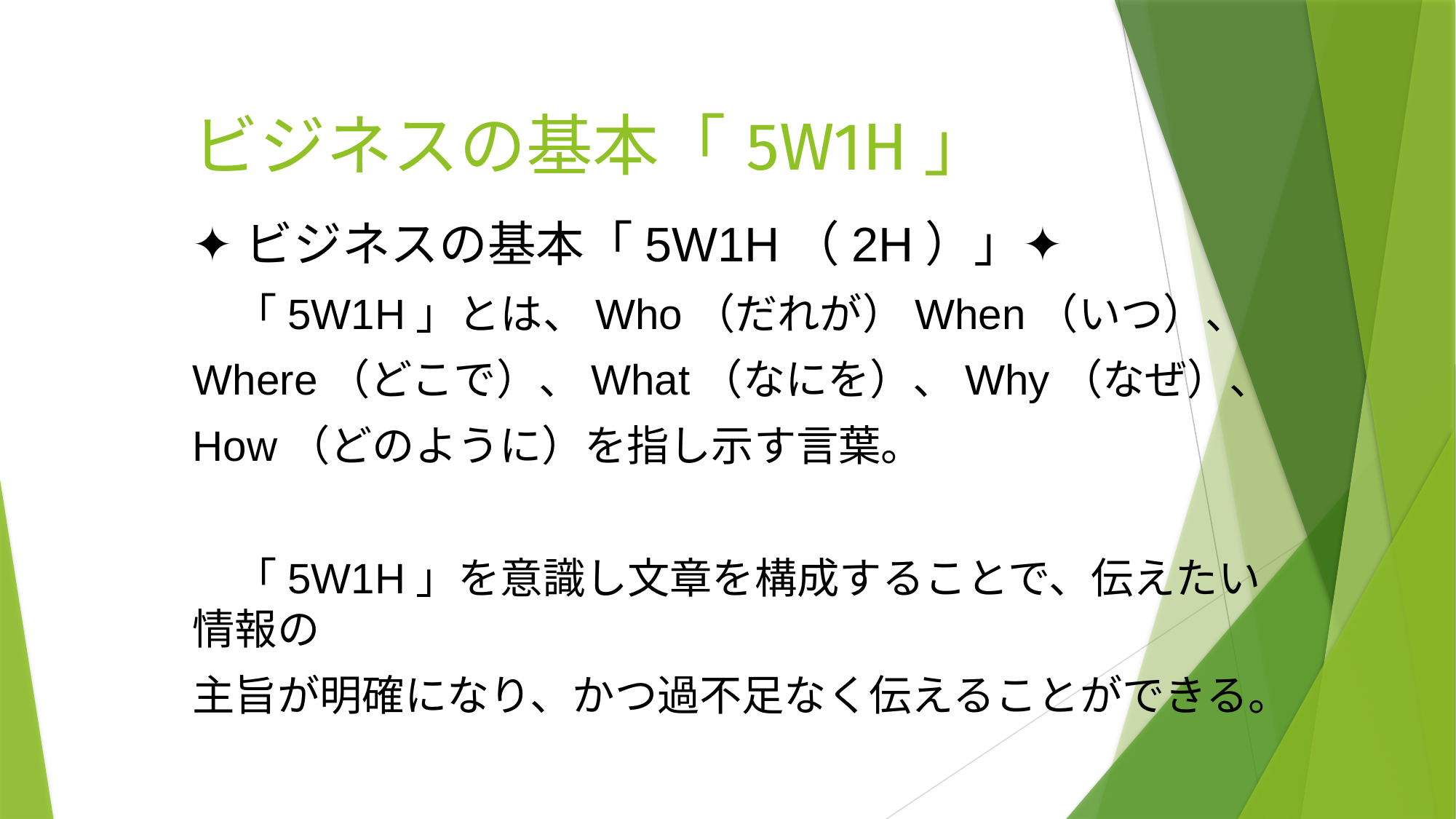

# ビジネスの基本「5W1H」
✦ビジネスの基本「5W1H（2H）」✦
　「5W1H」とは、Who（だれが）When（いつ）、
Where（どこで）、What（なにを）、Why（なぜ）、
How（どのように）を指し示す言葉。

　「5W1H」を意識し文章を構成することで、伝えたい情報の
主旨が明確になり、かつ過不足なく伝えることができる。